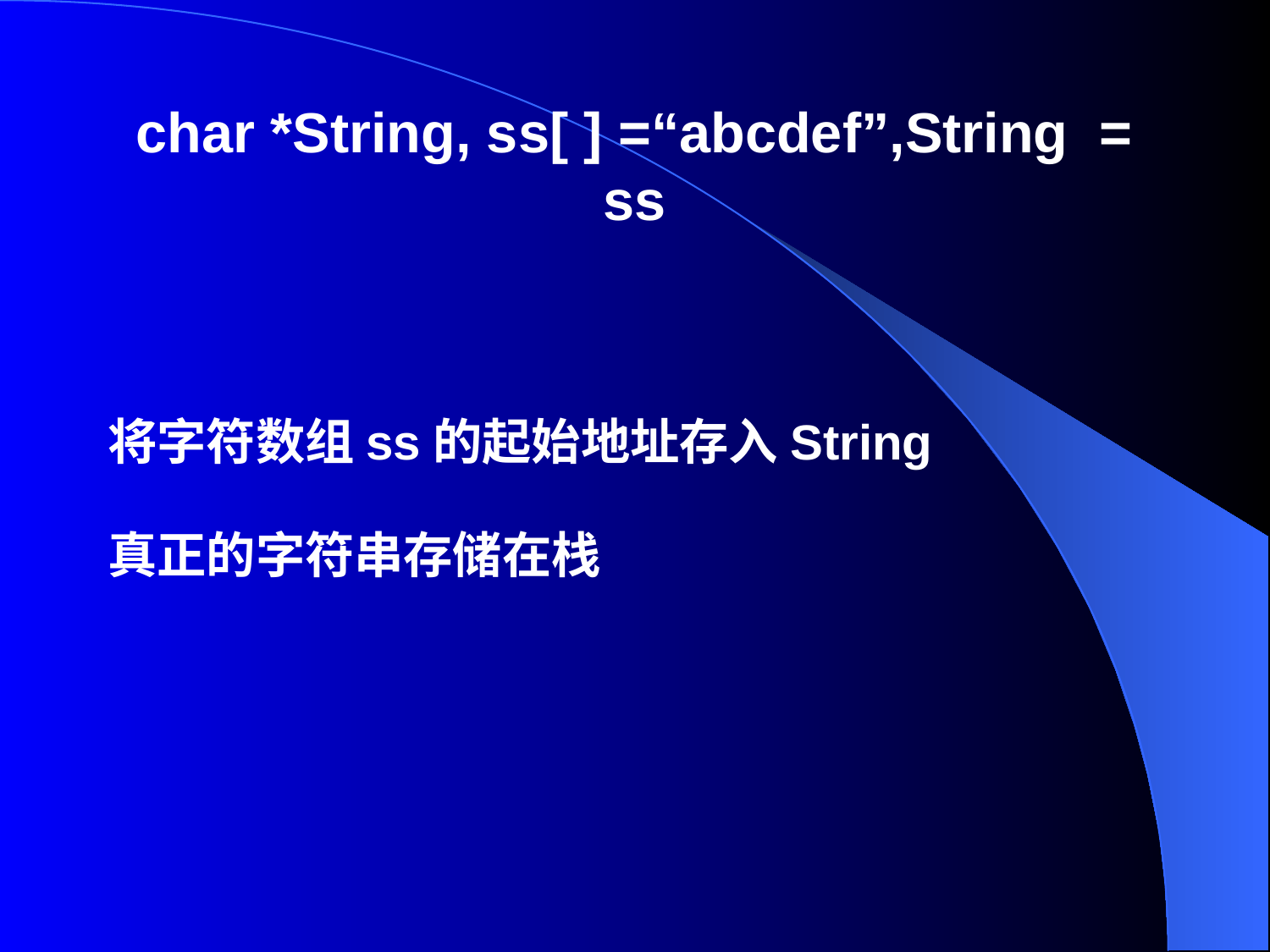

char *String, ss[ ] =“abcdef”,String  = ss
将字符数组ss的起始地址存入String
真正的字符串存储在栈